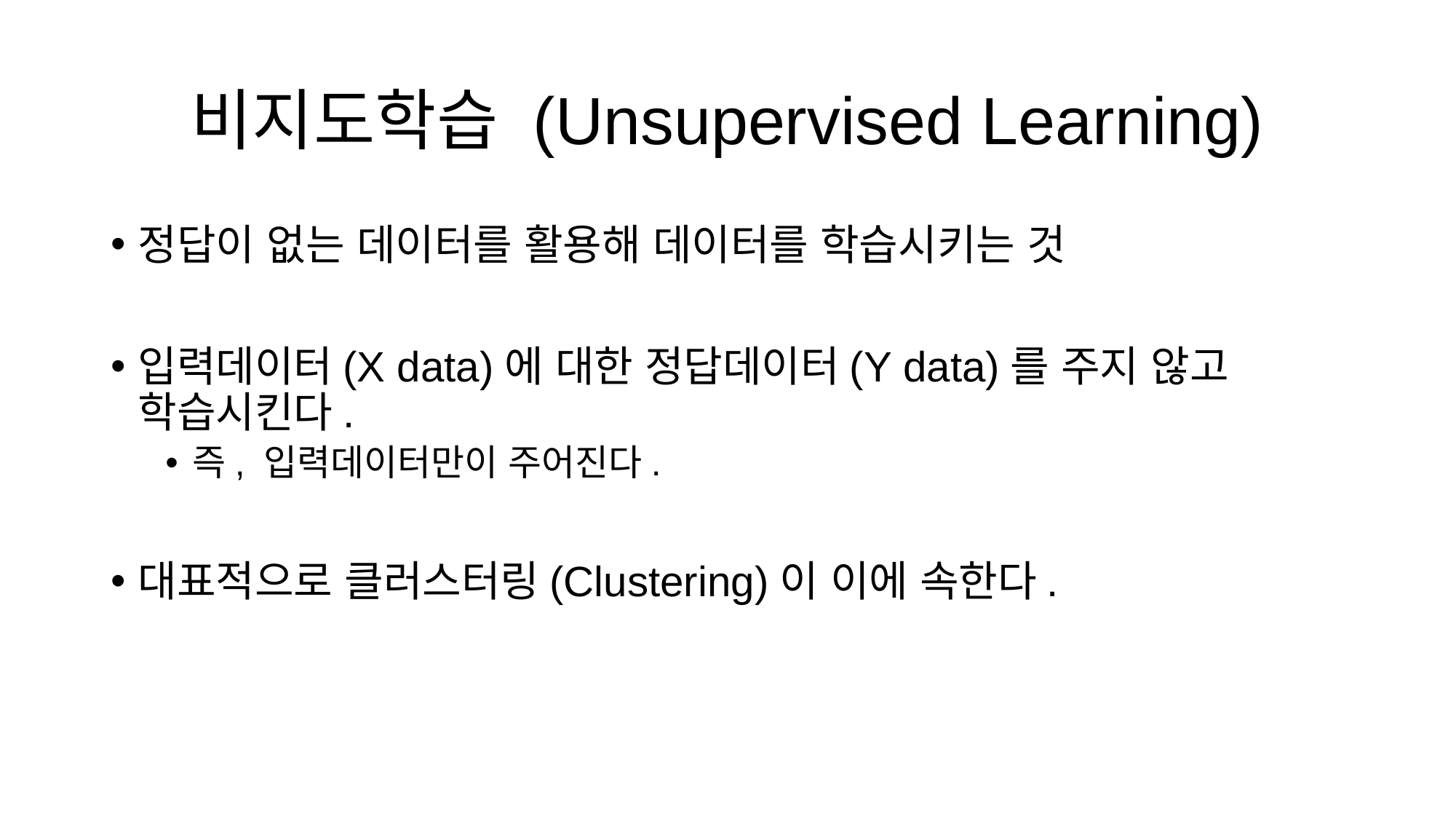

# 비지도학습 (Unsupervised Learning)
정답이 없는 데이터를 활용해 데이터를 학습시키는 것

입력데이터(X data)에 대한 정답데이터(Y data)를 주지 않고 학습시킨다.
즉, 입력데이터만이 주어진다.

대표적으로 클러스터링(Clustering)이 이에 속한다.